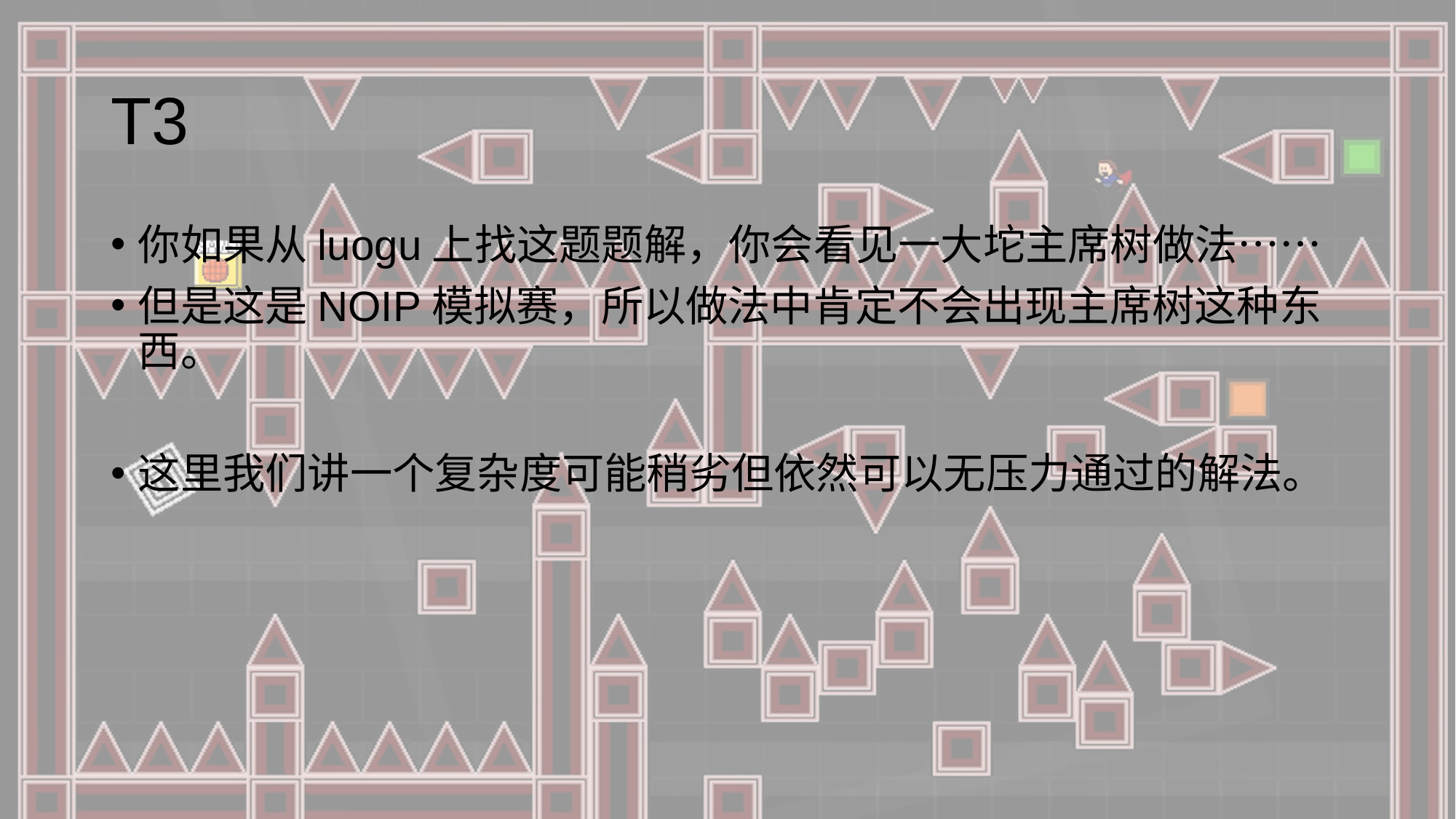

# T3
你如果从luogu上找这题题解，你会看见一大坨主席树做法……
但是这是NOIP模拟赛，所以做法中肯定不会出现主席树这种东西。

这里我们讲一个复杂度可能稍劣但依然可以无压力通过的解法。